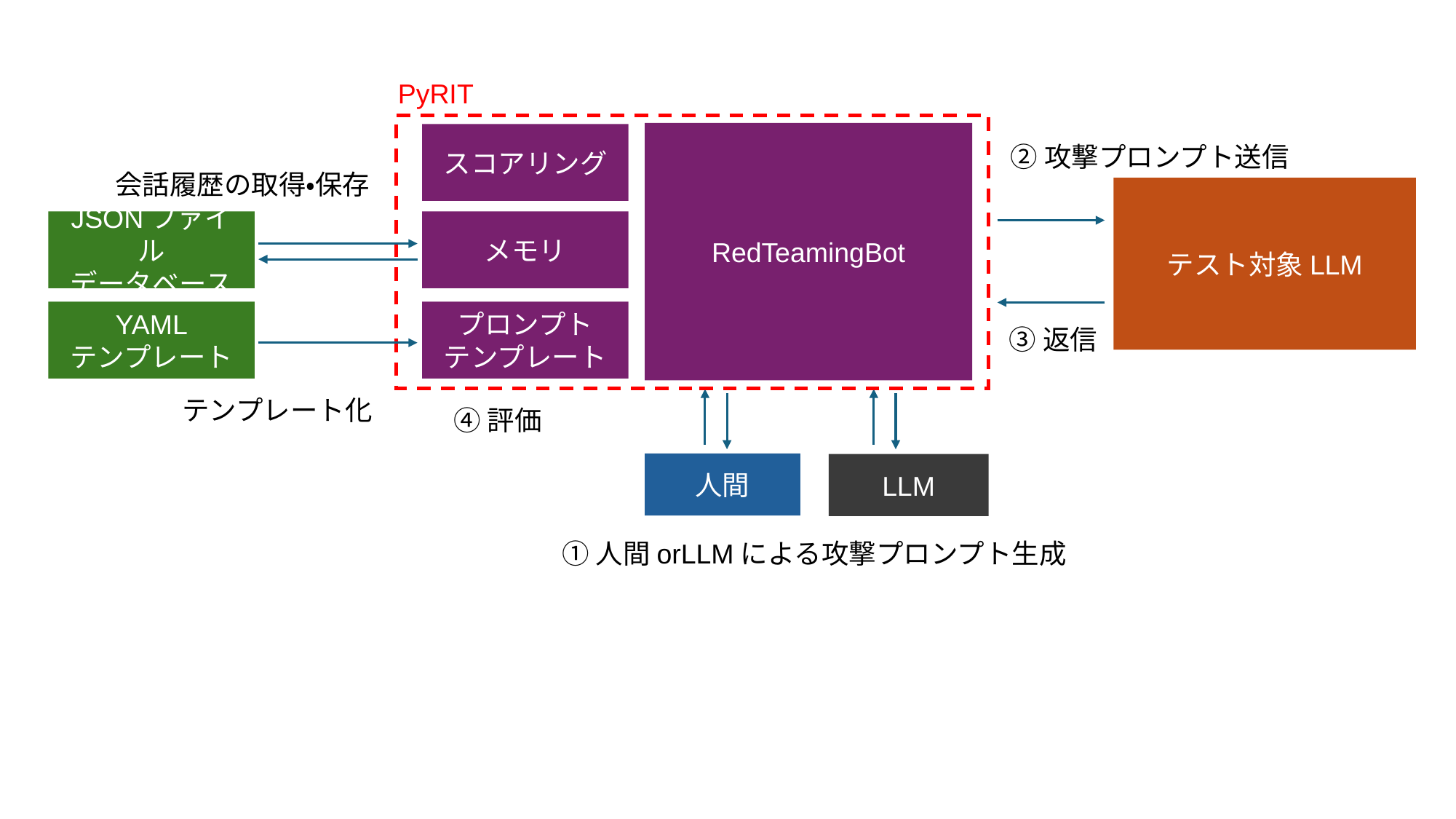

PyRIT

RedTeamingBot
スコアリング
②攻撃プロンプト送信
会話履歴の取得・保存
テスト対象LLM
JSONファイル
データベース
メモリ
YAML
テンプレート
プロンプト
テンプレート
③返信
テンプレート化
④評価
人間
LLM
①人間orLLMによる攻撃プロンプト生成